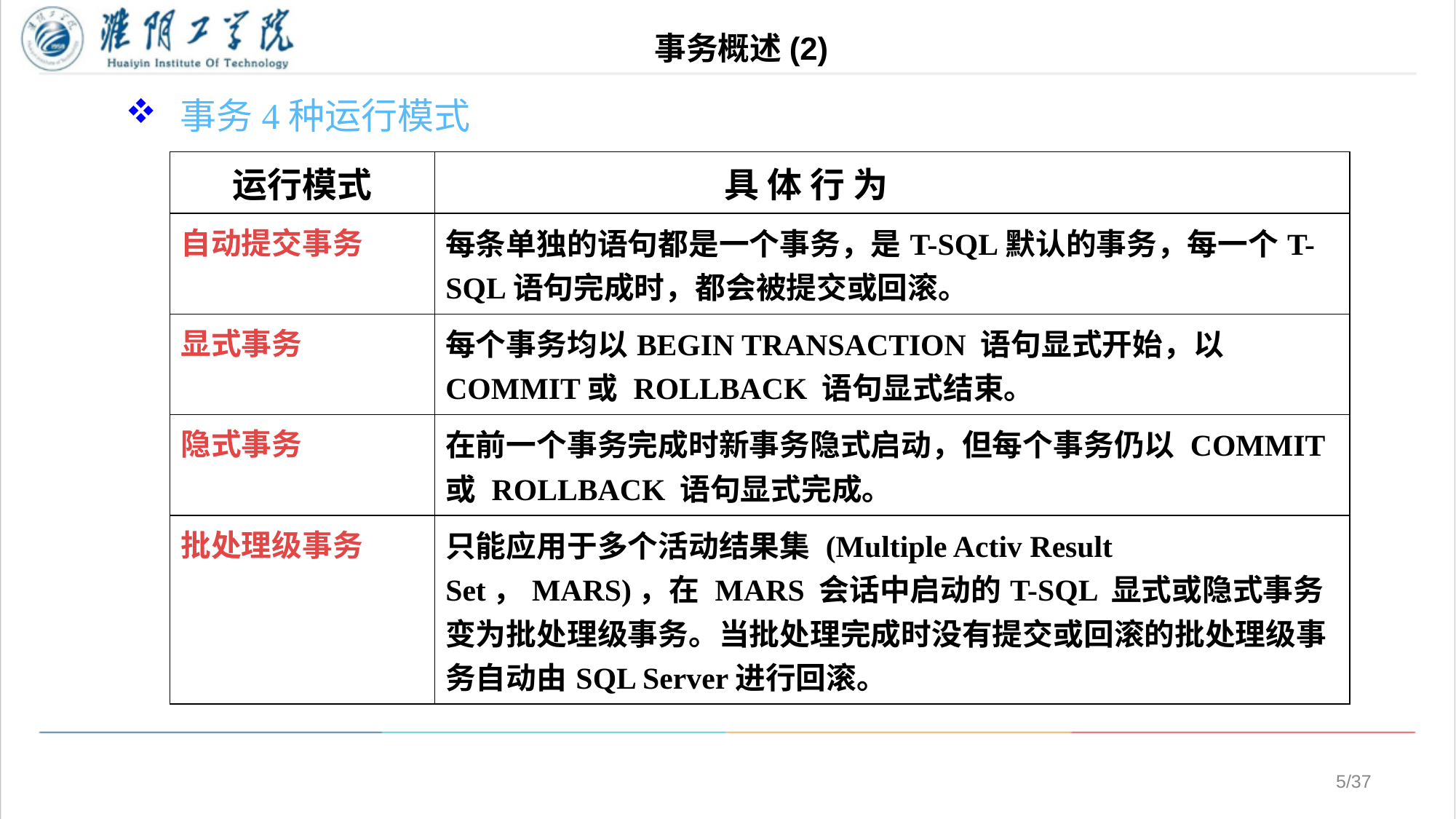

# 事务概述(2)
事务4种运行模式
| 运行模式 | 具 体 行 为 |
| --- | --- |
| 自动提交事务 | 每条单独的语句都是一个事务，是T-SQL默认的事务，每一个T-SQL语句完成时，都会被提交或回滚。 |
| 显式事务 | 每个事务均以BEGIN TRANSACTION 语句显式开始，以 COMMIT或 ROLLBACK 语句显式结束。 |
| 隐式事务 | 在前一个事务完成时新事务隐式启动，但每个事务仍以 COMMIT 或 ROLLBACK 语句显式完成。 |
| 批处理级事务 | 只能应用于多个活动结果集 (Multiple Activ Result Set，MARS)，在 MARS 会话中启动的T-SQL 显式或隐式事务变为批处理级事务。当批处理完成时没有提交或回滚的批处理级事务自动由SQL Server进行回滚。 |

5/37